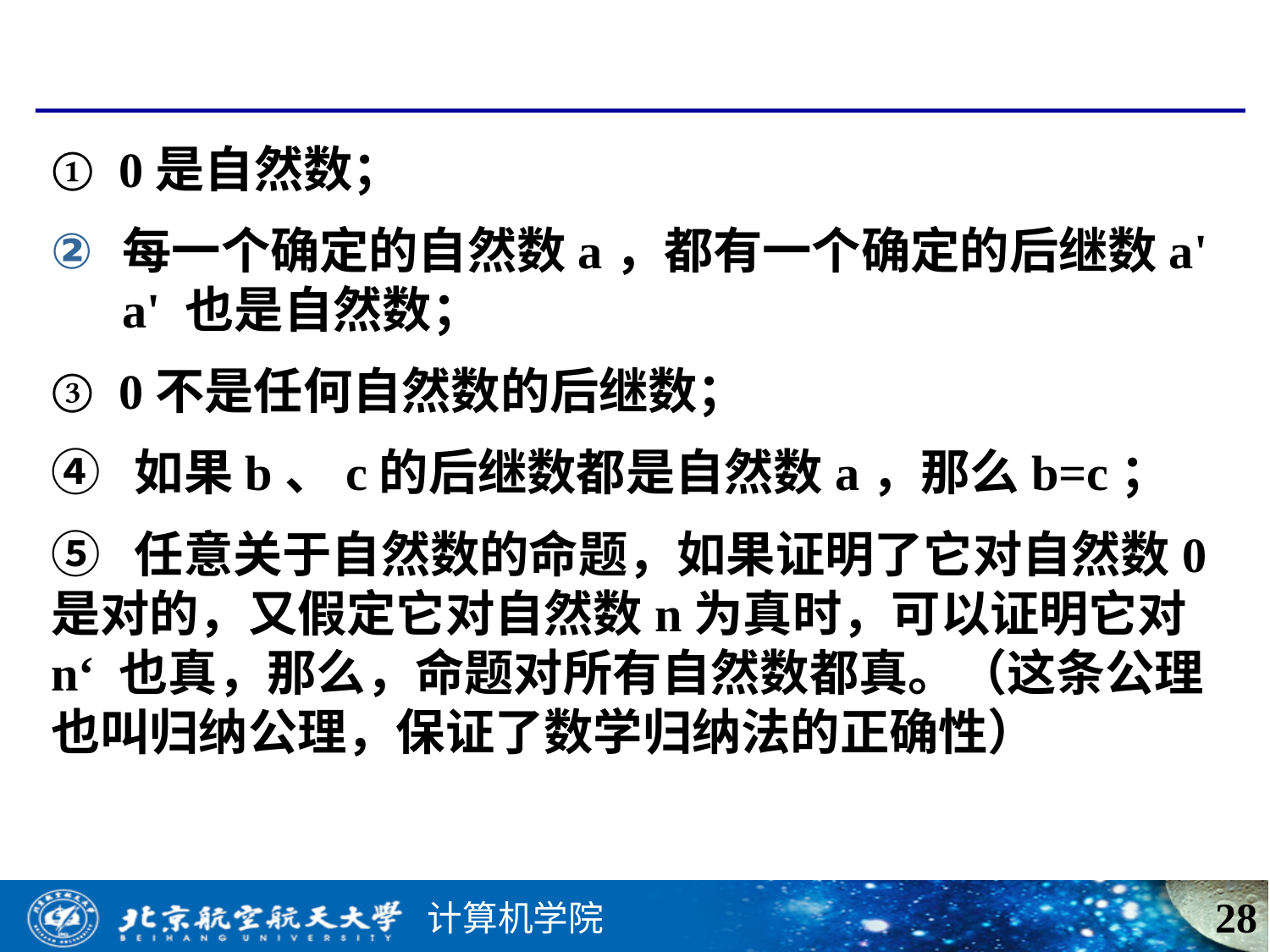

#
①  0是自然数；
每一个确定的自然数a，都有一个确定的后继数a' a' 也是自然数；
③  0不是任何自然数的后继数；
④  如果b、c的后继数都是自然数a，那么b=c；
⑤  任意关于自然数的命题，如果证明了它对自然数0是对的，又假定它对自然数n为真时，可以证明它对n‘ 也真，那么，命题对所有自然数都真。（这条公理也叫归纳公理，保证了数学归纳法的正确性）